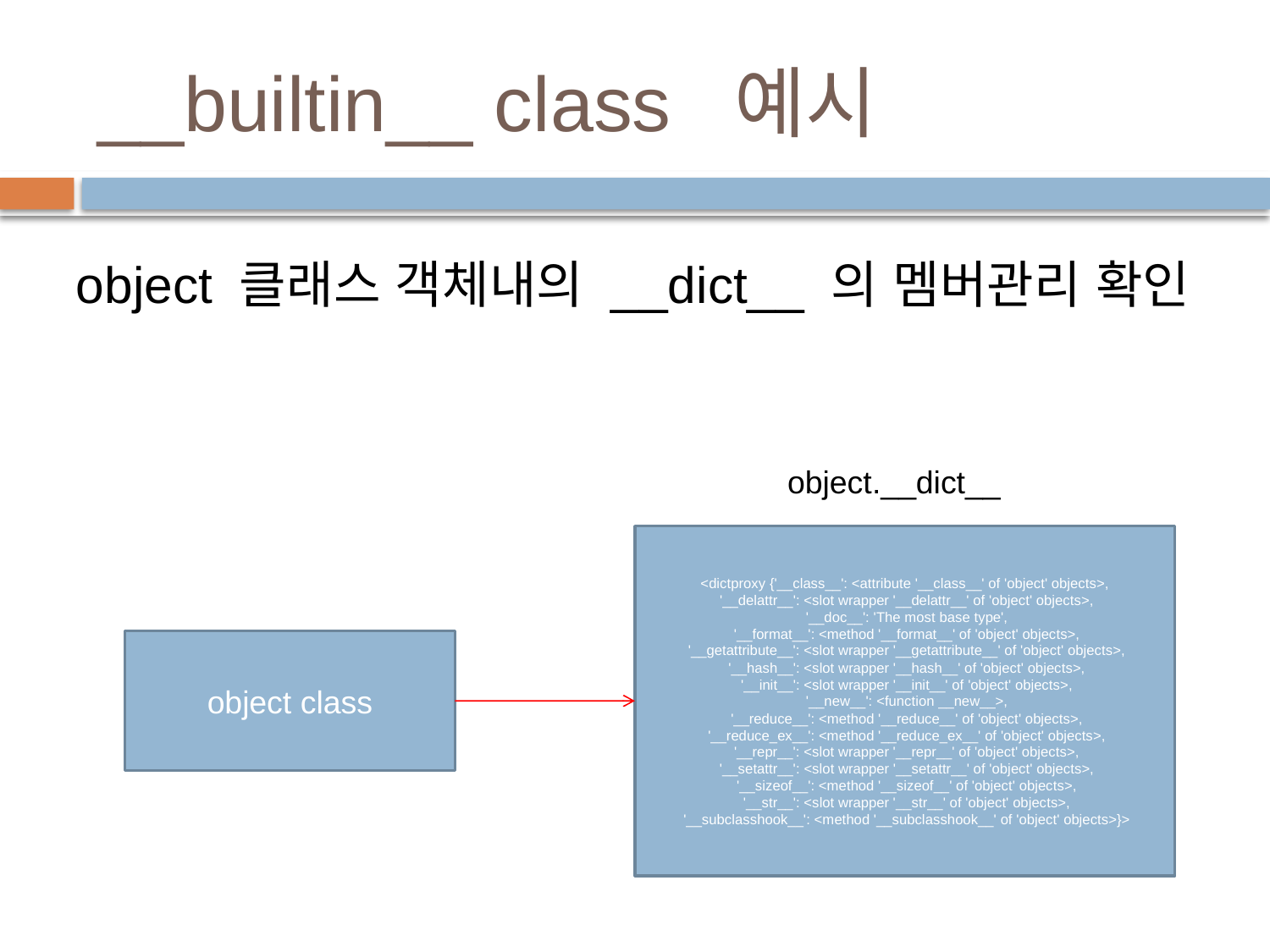

# __builtin__ class  예시
object 클래스 객체내의 __dict__ 의 멤버관리 확인
object.__dict__
<dictproxy {'__class__': <attribute '__class__' of 'object' objects>,
 '__delattr__': <slot wrapper '__delattr__' of 'object' objects>,
 '__doc__': 'The most base type',
 '__format__': <method '__format__' of 'object' objects>,
 '__getattribute__': <slot wrapper '__getattribute__' of 'object' objects>,
 '__hash__': <slot wrapper '__hash__' of 'object' objects>,
 '__init__': <slot wrapper '__init__' of 'object' objects>,
 '__new__': <function __new__>,
 '__reduce__': <method '__reduce__' of 'object' objects>,
 '__reduce_ex__': <method '__reduce_ex__' of 'object' objects>,
 '__repr__': <slot wrapper '__repr__' of 'object' objects>,
 '__setattr__': <slot wrapper '__setattr__' of 'object' objects>,
 '__sizeof__': <method '__sizeof__' of 'object' objects>,
 '__str__': <slot wrapper '__str__' of 'object' objects>,
 '__subclasshook__': <method '__subclasshook__' of 'object' objects>}>
object class